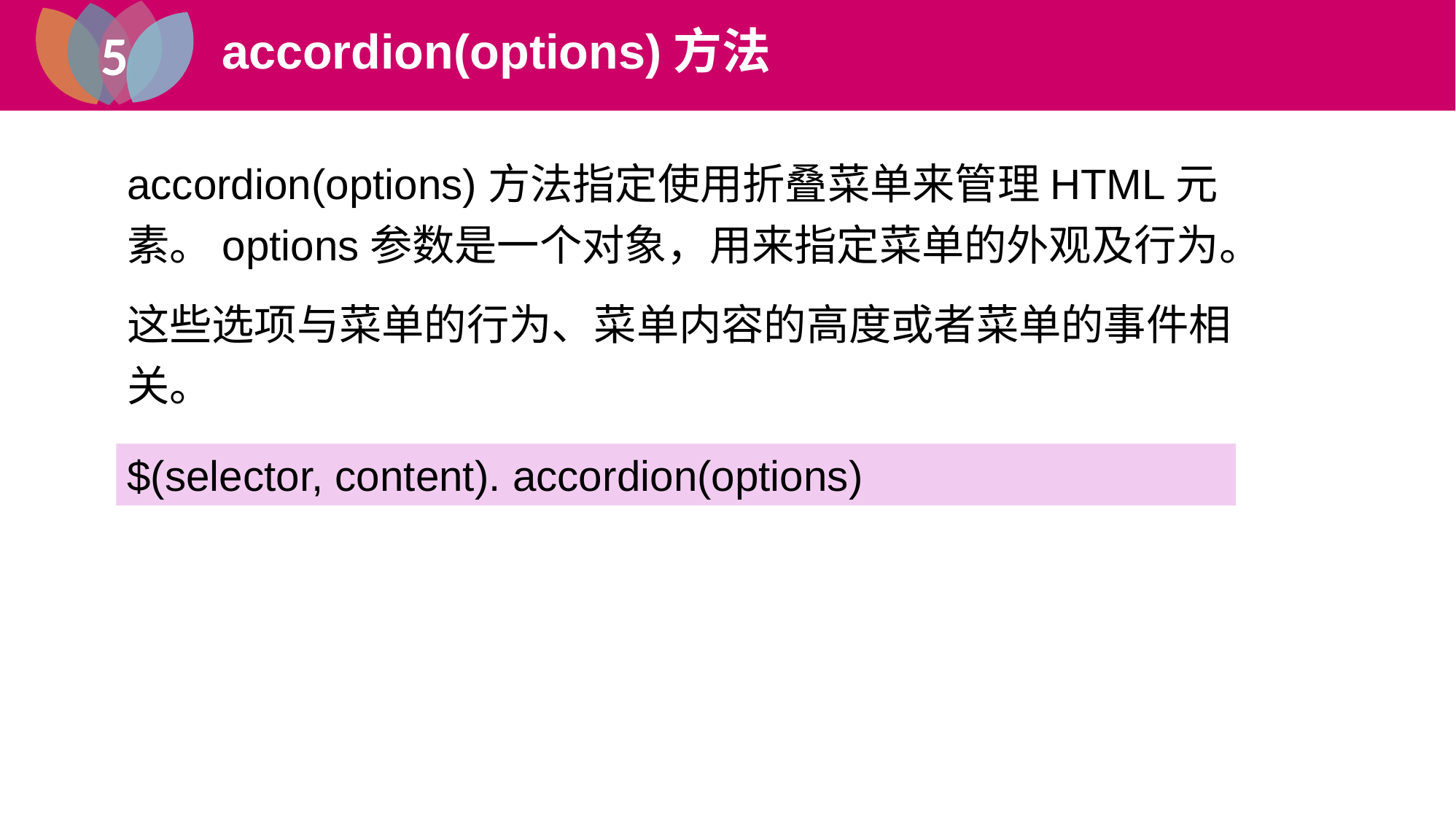

5
accordion(options)方法
2
accordion(options)方法指定使用折叠菜单来管理HTML元素。options参数是一个对象，用来指定菜单的外观及行为。
这些选项与菜单的行为、菜单内容的高度或者菜单的事件相关。
$(selector, content). accordion(options)